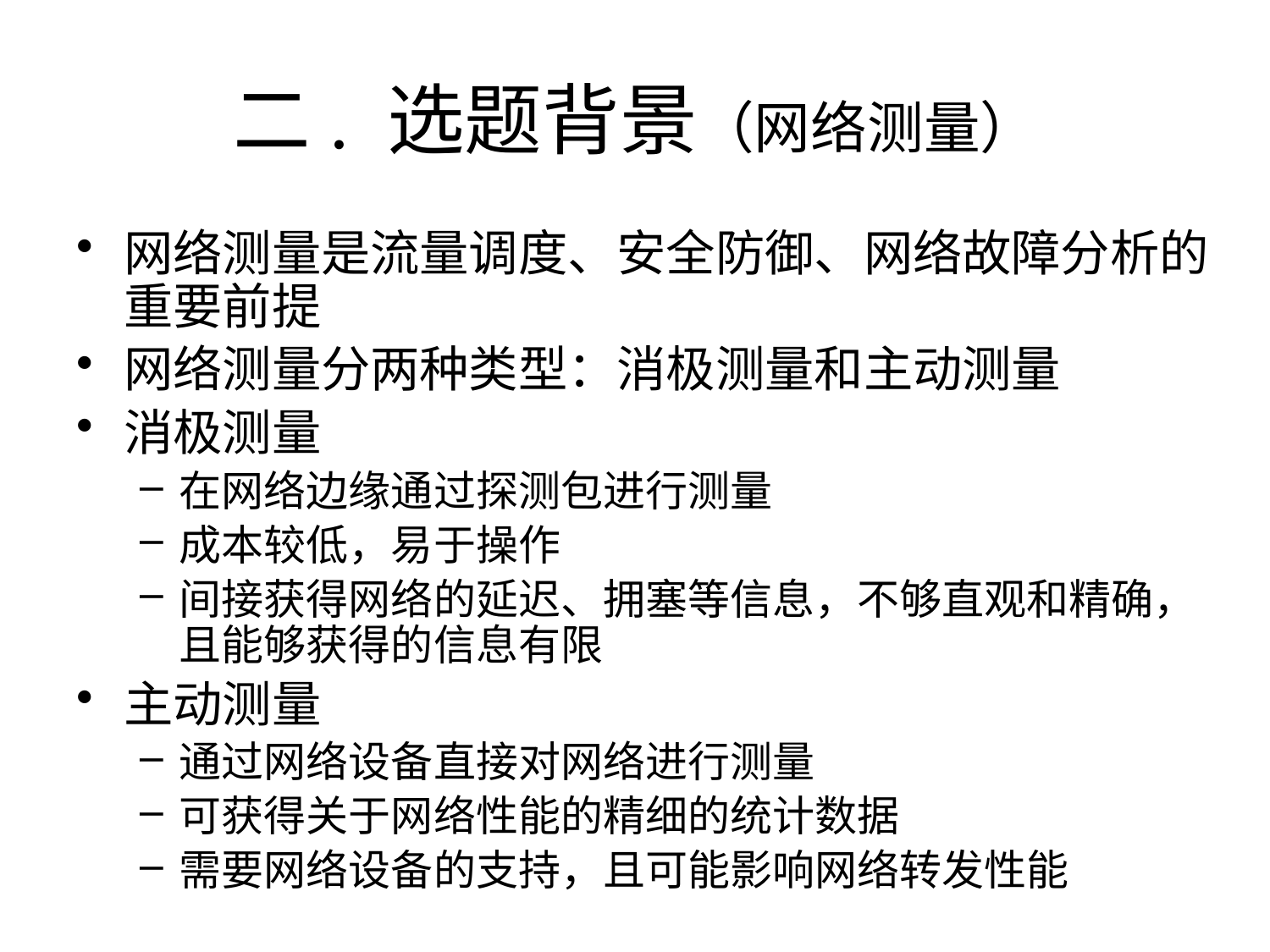

# 二. 选题背景（网络测量）
网络测量是流量调度、安全防御、网络故障分析的重要前提
网络测量分两种类型：消极测量和主动测量
消极测量
在网络边缘通过探测包进行测量
成本较低，易于操作
间接获得网络的延迟、拥塞等信息，不够直观和精确，且能够获得的信息有限
主动测量
通过网络设备直接对网络进行测量
可获得关于网络性能的精细的统计数据
需要网络设备的支持，且可能影响网络转发性能